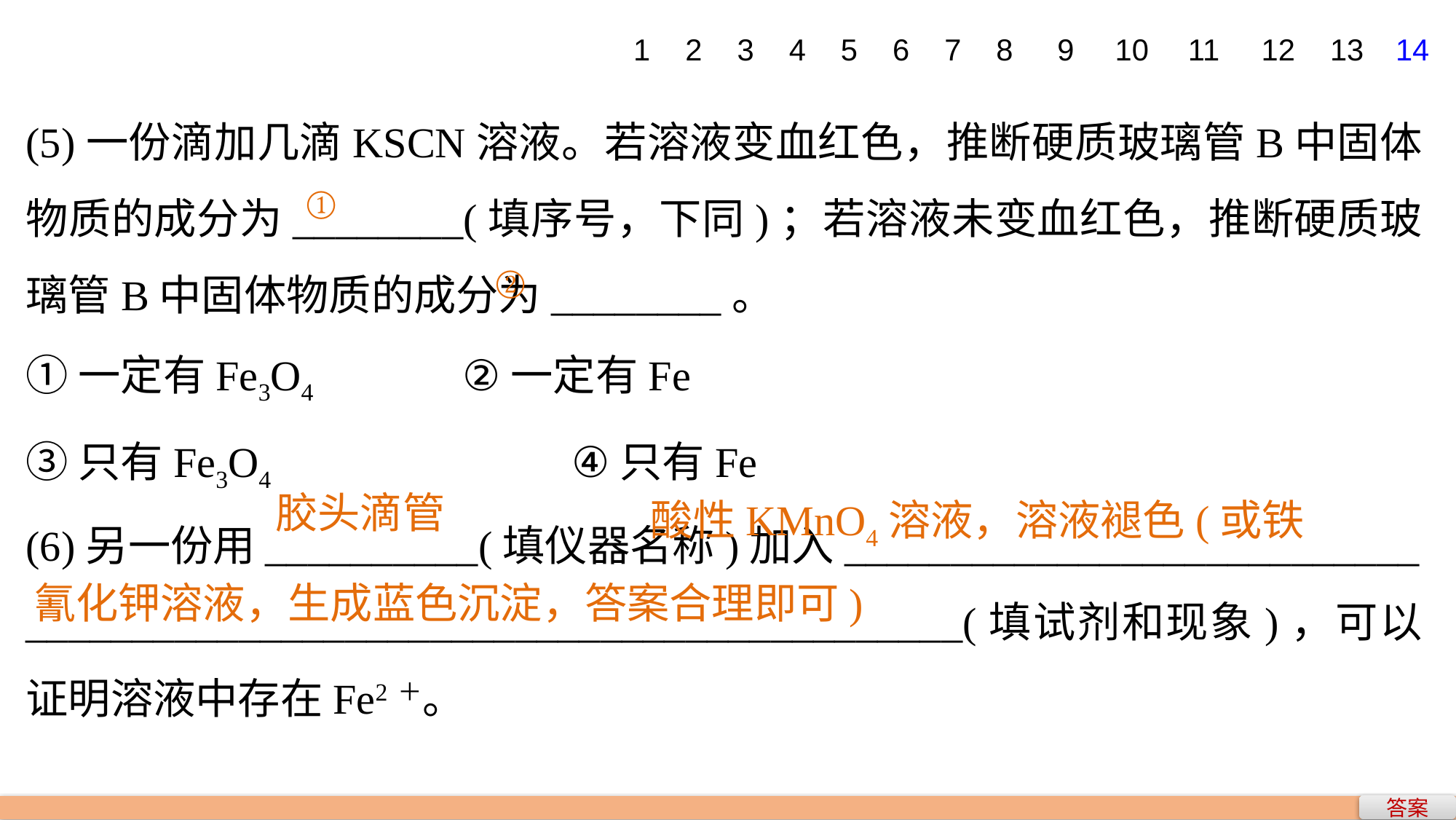

1
2
3
4
5
6
7
8
9
10
11
12
13
14
(5)一份滴加几滴KSCN溶液。若溶液变血红色，推断硬质玻璃管B中固体物质的成分为________(填序号，下同)；若溶液未变血红色，推断硬质玻璃管B中固体物质的成分为________。
①一定有Fe3O4  		②一定有Fe
③只有Fe3O4  			④只有Fe
(6)另一份用__________(填仪器名称)加入___________________________
____________________________________________(填试剂和现象)，可以证明溶液中存在Fe2＋。
①
②
				                  酸性KMnO4溶液，溶液褪色(或铁氰化钾溶液，生成蓝色沉淀，答案合理即可)
胶头滴管
答案